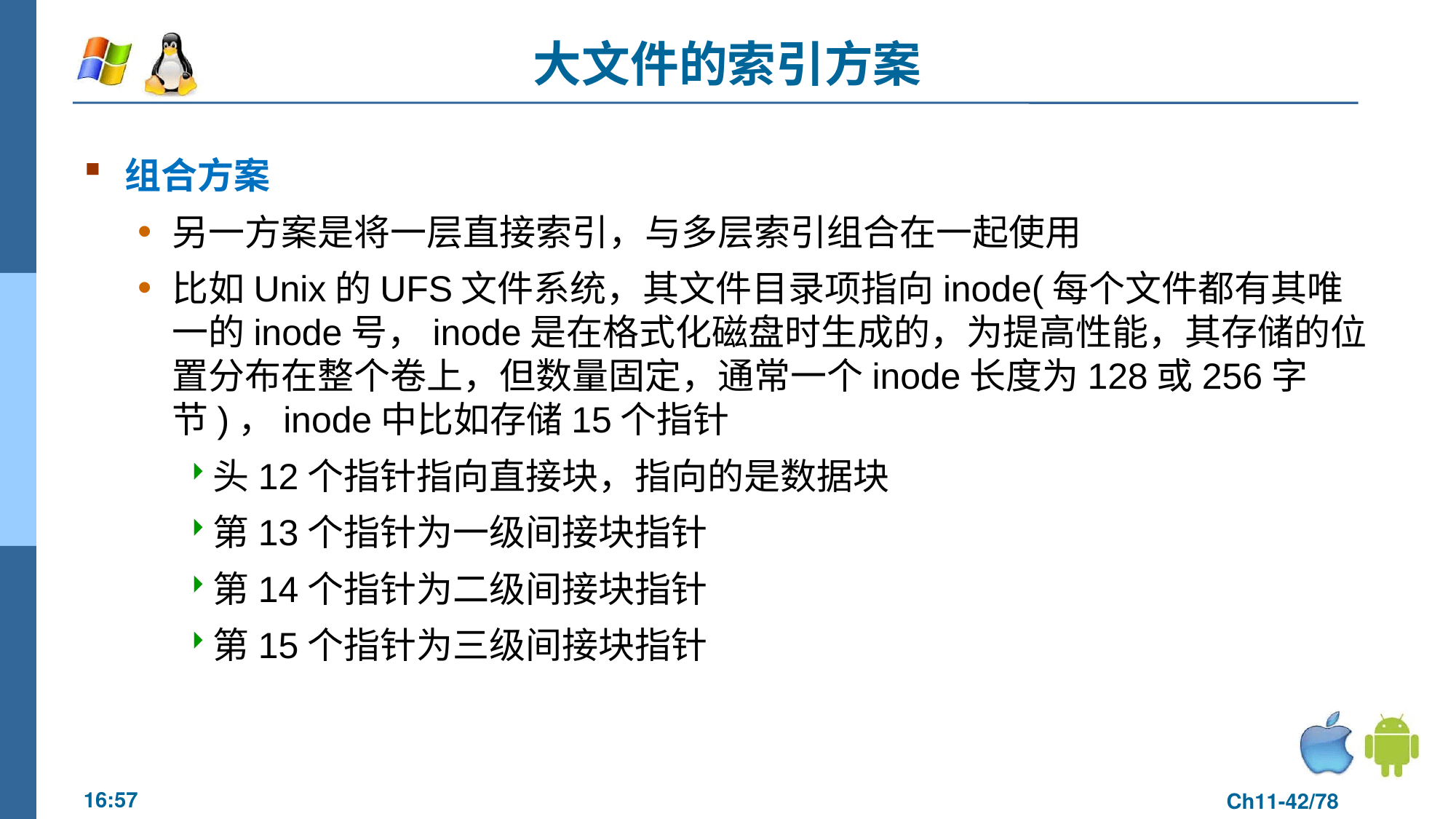

# 大文件的索引方案
组合方案
另一方案是将一层直接索引，与多层索引组合在一起使用
比如Unix的UFS文件系统，其文件目录项指向inode(每个文件都有其唯一的inode号，inode是在格式化磁盘时生成的，为提高性能，其存储的位置分布在整个卷上，但数量固定，通常一个inode长度为128或256字节)，inode中比如存储15个指针
头12个指针指向直接块，指向的是数据块
第13个指针为一级间接块指针
第14个指针为二级间接块指针
第15个指针为三级间接块指针